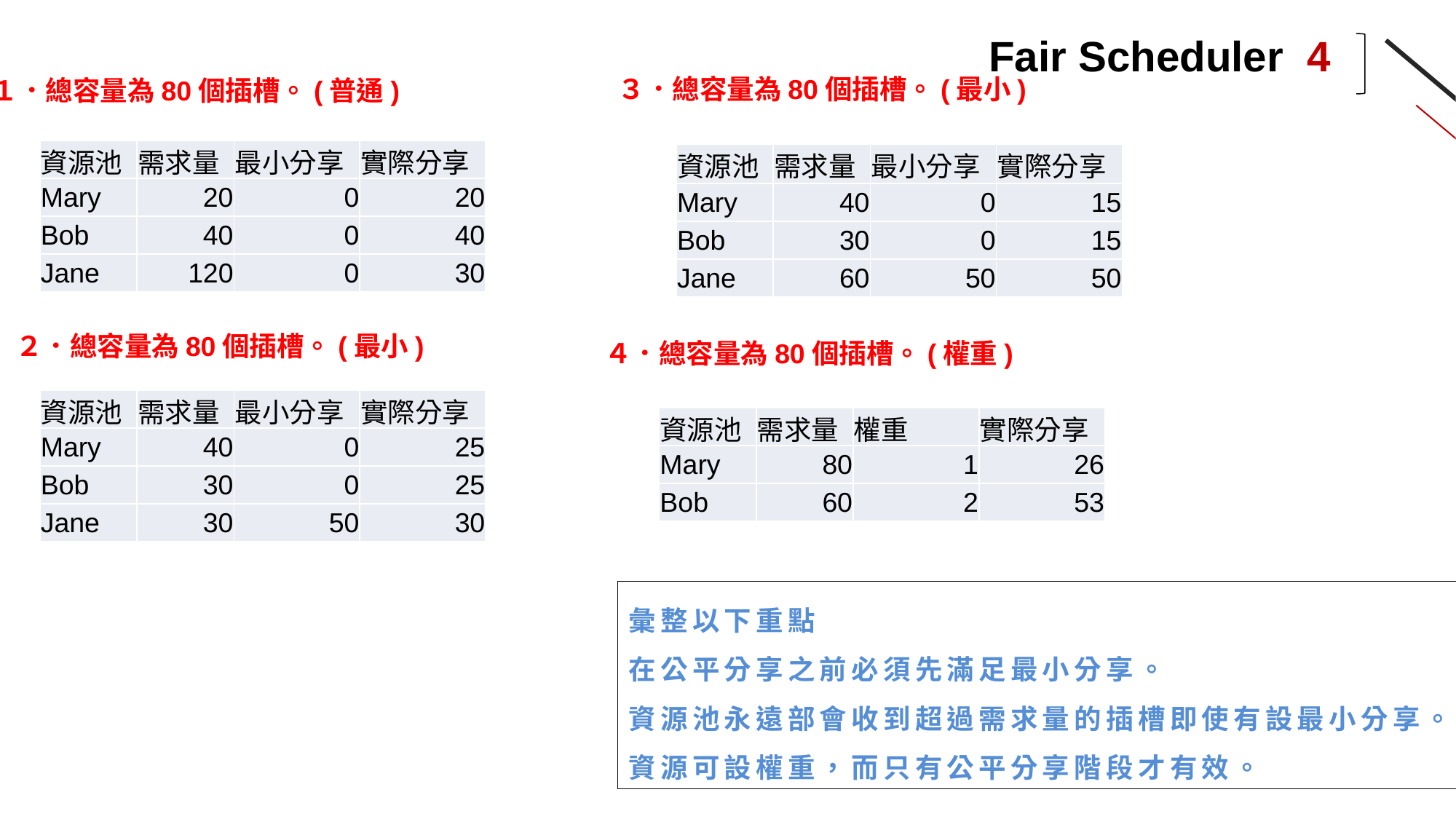

Fair Scheduler  4

３．總容量為80個插槽。(最小)
１．總容量為80個插槽。(普通)
| 資源池 | 需求量 | 最小分享 | 實際分享 |
| --- | --- | --- | --- |
| Mary | 20 | 0 | 20 |
| Bob | 40 | 0 | 40 |
| Jane | 120 | 0 | 30 |
| 資源池 | 需求量 | 最小分享 | 實際分享 |
| --- | --- | --- | --- |
| Mary | 40 | 0 | 15 |
| Bob | 30 | 0 | 15 |
| Jane | 60 | 50 | 50 |
２．總容量為80個插槽。(最小)
４．總容量為80個插槽。(權重)
| 資源池 | 需求量 | 最小分享 | 實際分享 |
| --- | --- | --- | --- |
| Mary | 40 | 0 | 25 |
| Bob | 30 | 0 | 25 |
| Jane | 30 | 50 | 30 |
| 資源池 | 需求量 | 權重 | 實際分享 |
| --- | --- | --- | --- |
| Mary | 80 | 1 | 26 |
| Bob | 60 | 2 | 53 |
彙整以下重點
在公平分享之前必須先滿足最小分享。
資源池永遠部會收到超過需求量的插槽即使有設最小分享。
資源可設權重，而只有公平分享階段才有效。